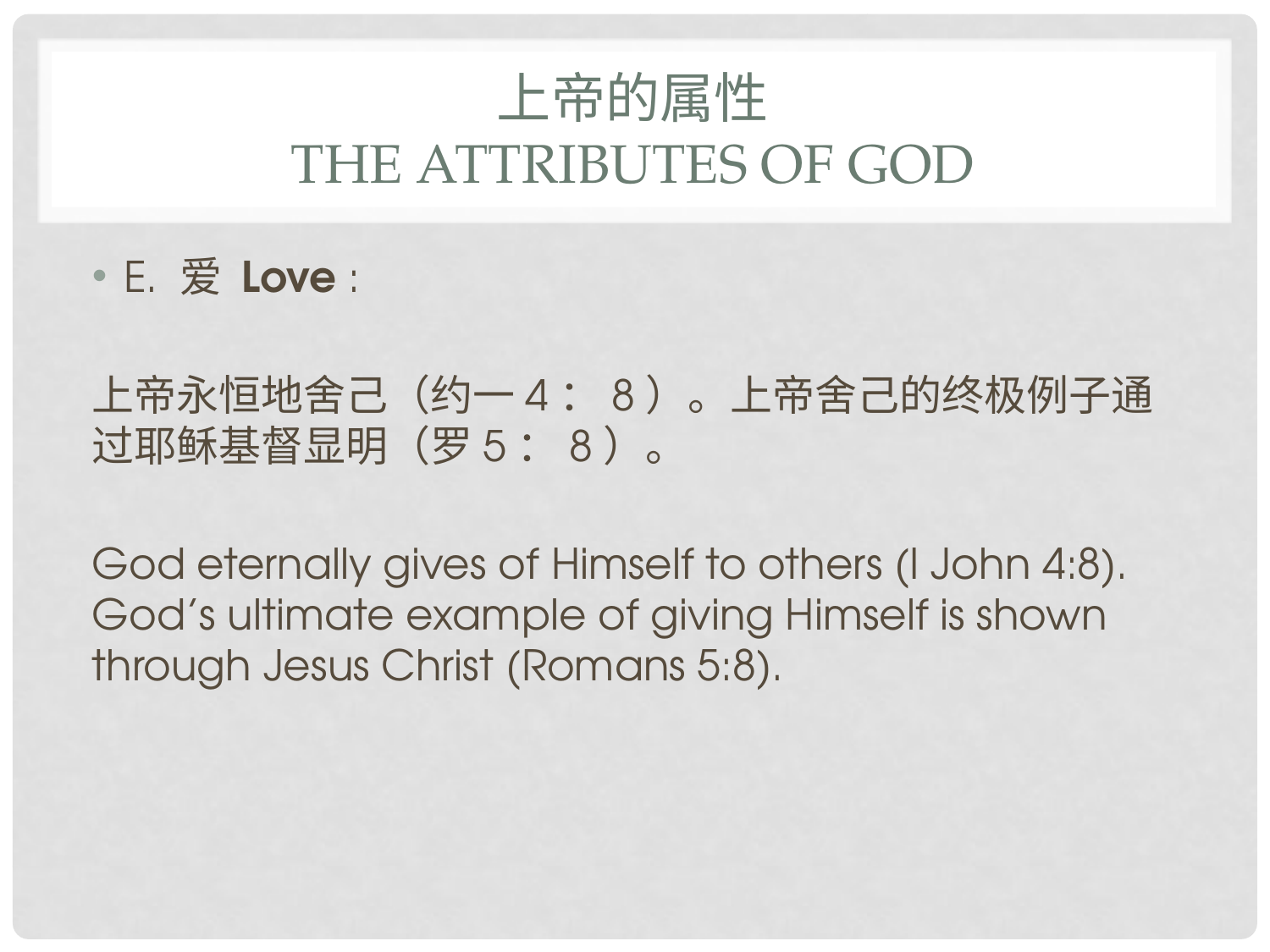

# 上帝的属性 The attributes of God
E. 爱 Love :

上帝永恒地舍己（约一4：8）。上帝舍己的终极例子通过耶稣基督显明（罗5：8）。

God eternally gives of Himself to others (I John 4:8).  God’s ultimate example of giving Himself is shown through Jesus Christ (Romans 5:8).